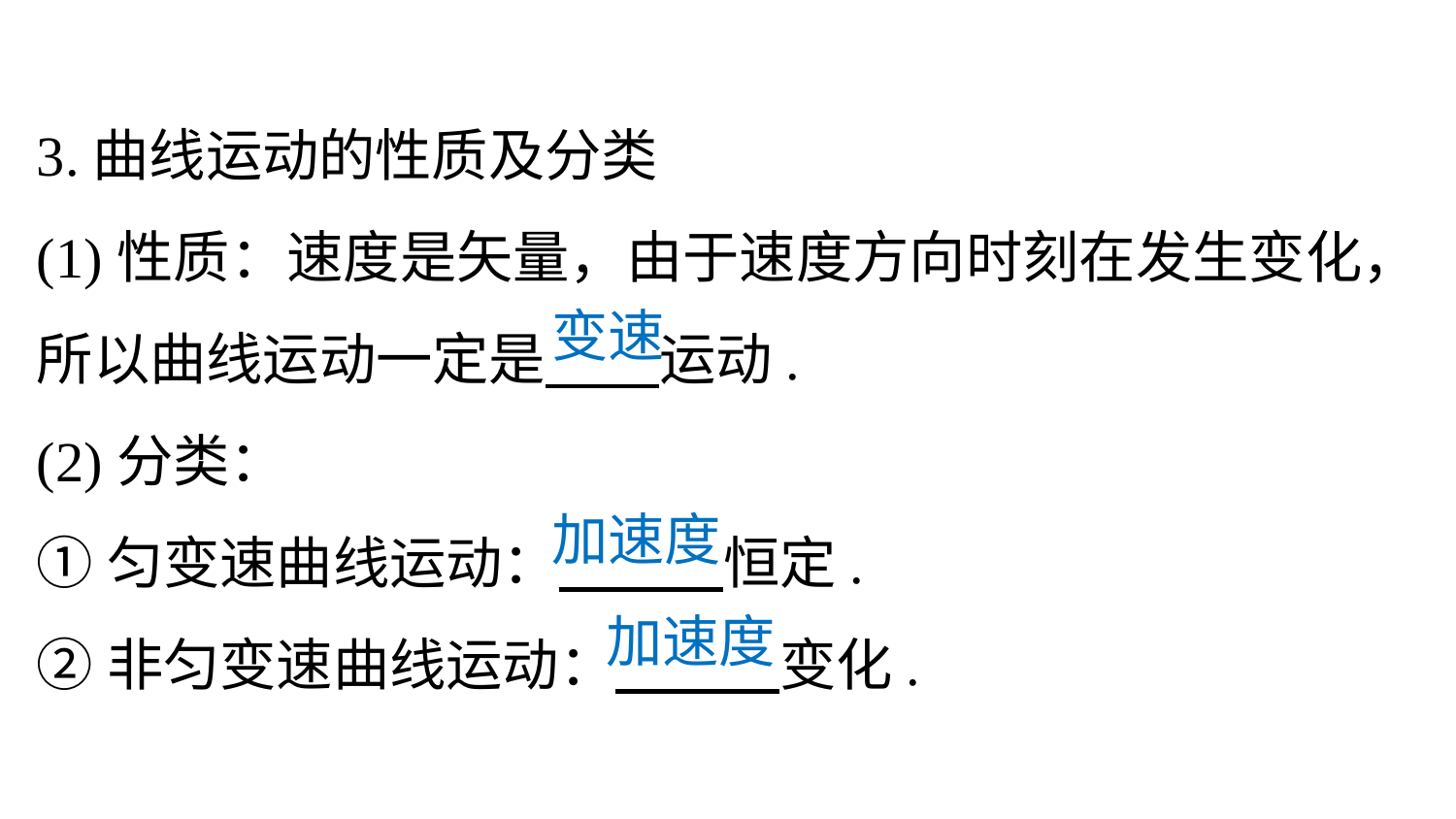

3.曲线运动的性质及分类
(1)性质：速度是矢量，由于速度方向时刻在发生变化，所以曲线运动一定是         运动.
(2)分类：
①匀变速曲线运动：             恒定.
②非匀变速曲线运动：             变化.
变速
加速度
加速度